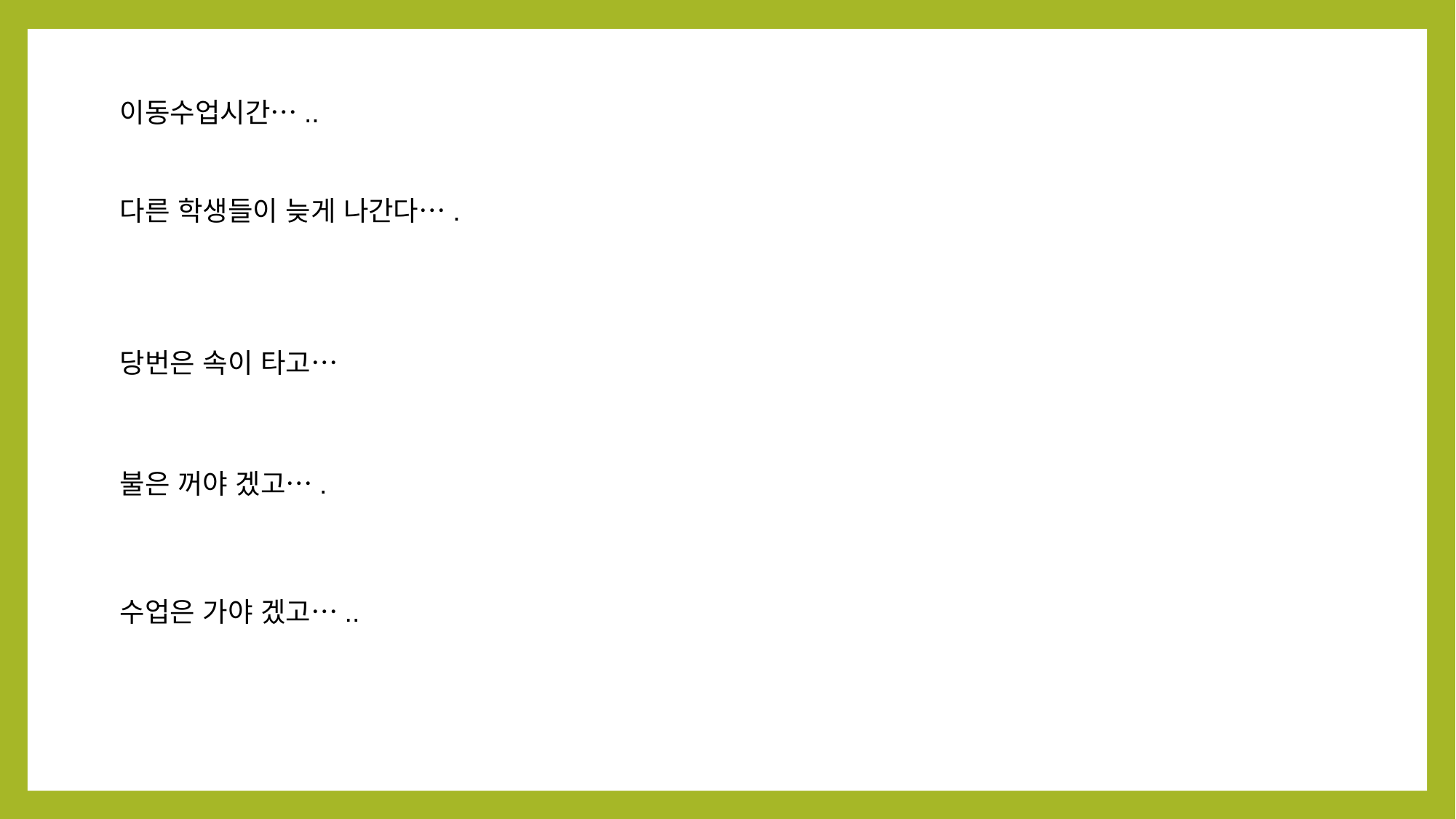

이동수업시간…..
다른 학생들이 늦게 나간다….
당번은 속이 타고…
불은 꺼야 겠고….
수업은 가야 겠고…..